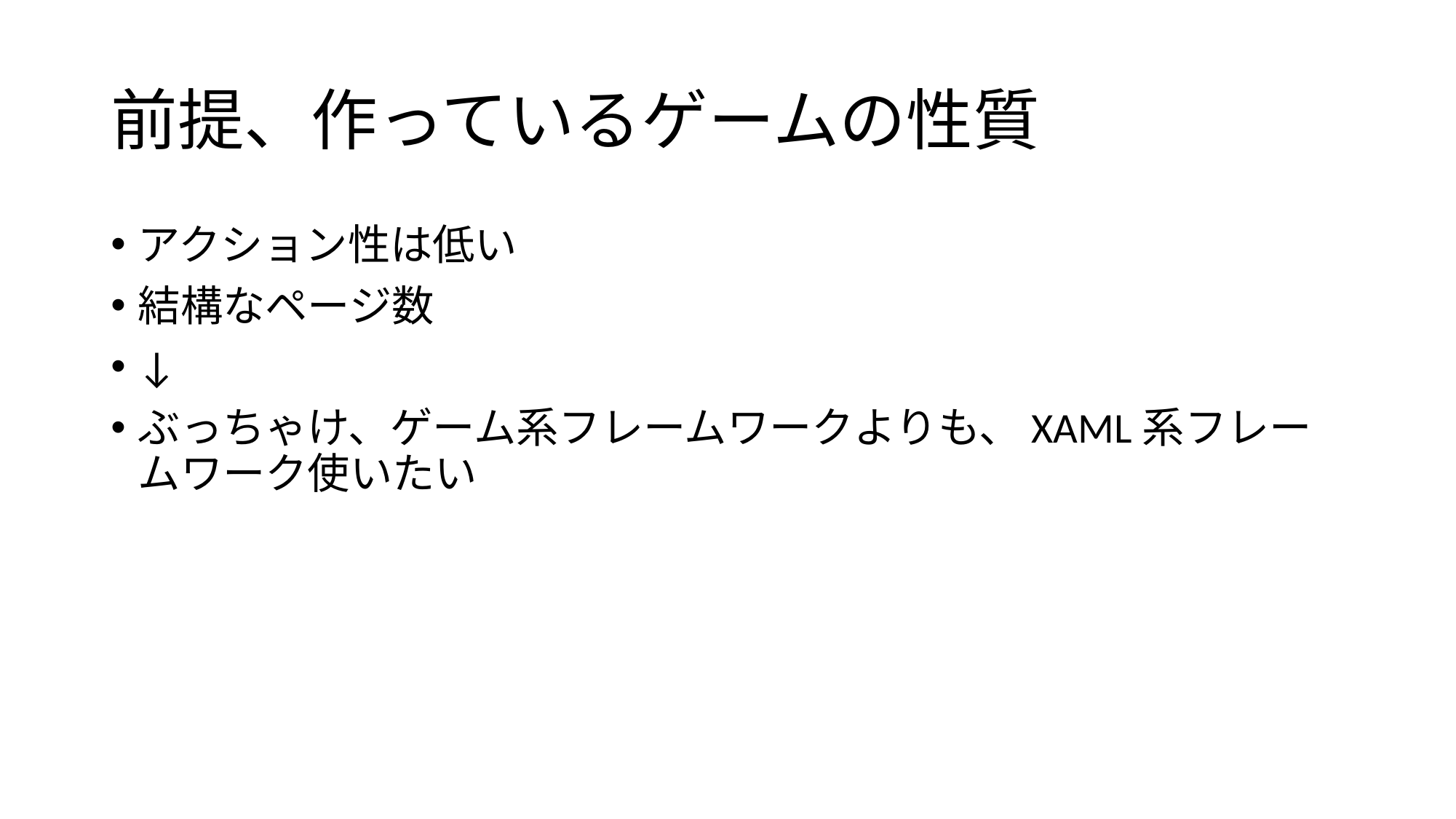

# 前提、作っているゲームの性質
アクション性は低い
結構なページ数
↓
ぶっちゃけ、ゲーム系フレームワークよりも、XAML系フレームワーク使いたい